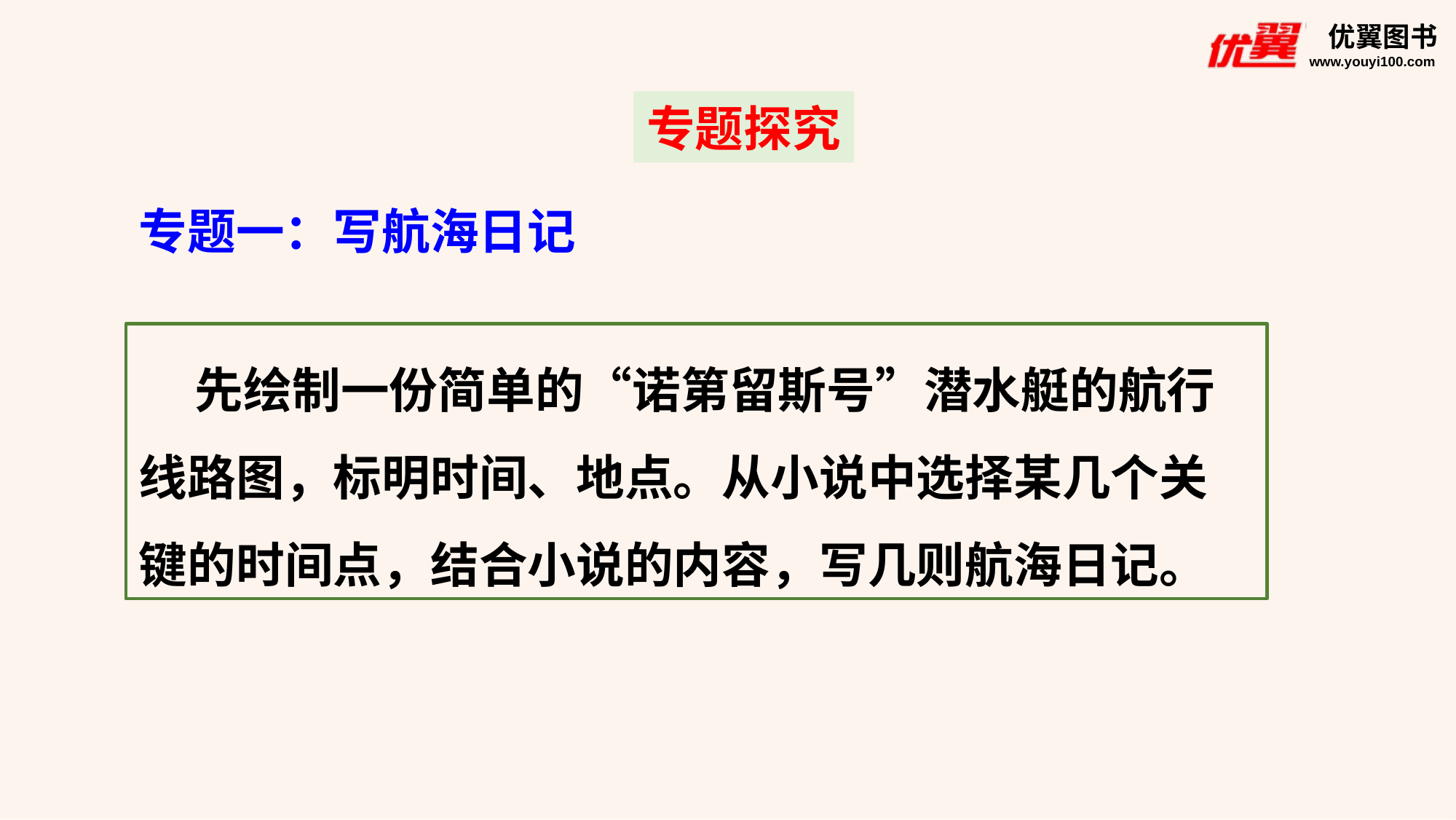

专题探究
专题一：写航海日记
    先绘制一份简单的“诺第留斯号”潜水艇的航行线路图，标明时间、地点。从小说中选择某几个关键的时间点，结合小说的内容，写几则航海日记。